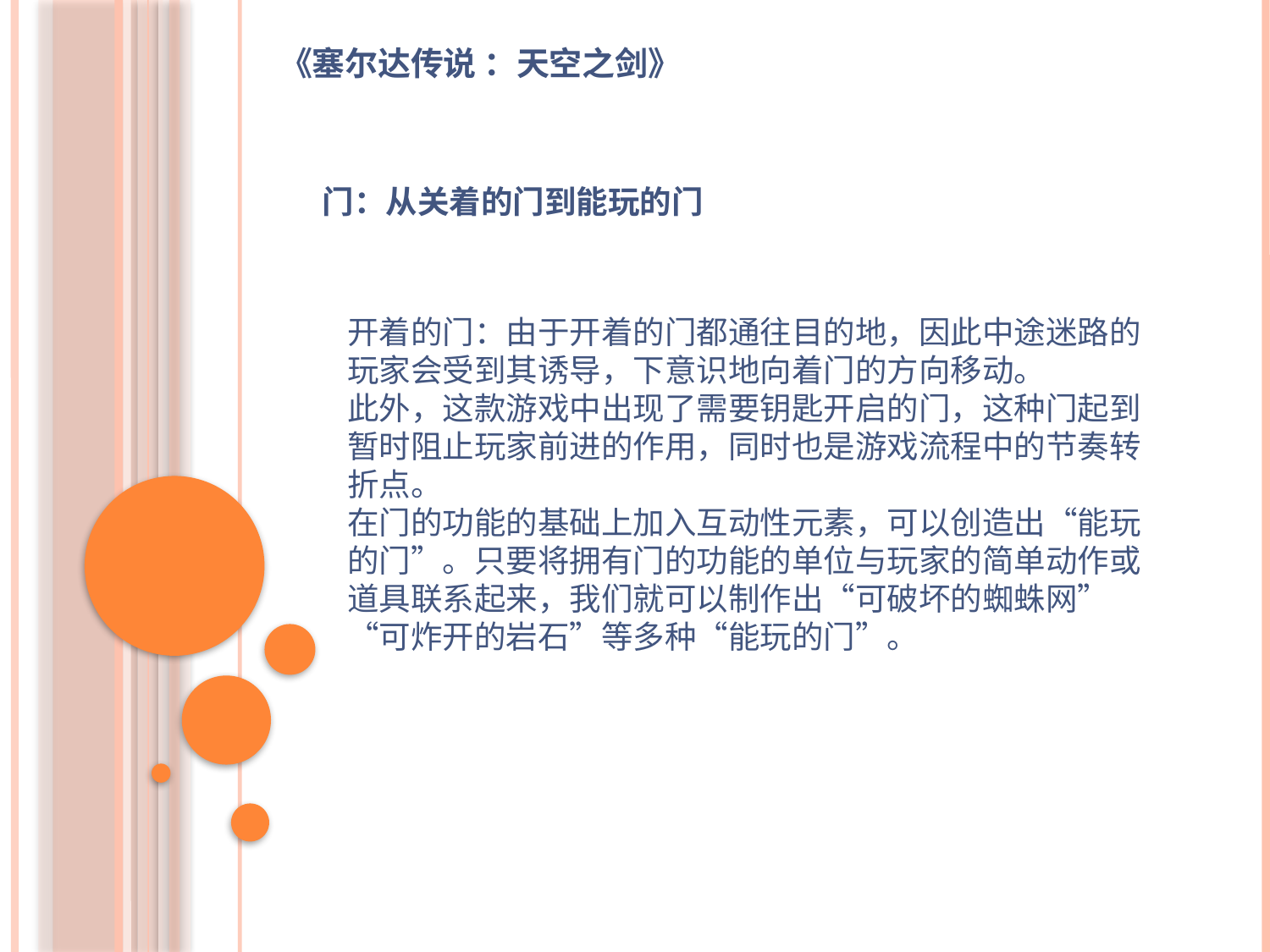

# 《塞尔达传说 ：天空之剑》
 门：从关着的门到能玩的门
开着的门：由于开着的门都通往目的地，因此中途迷路的玩家会受到其诱导，下意识地向着门的方向移动。
此外，这款游戏中出现了需要钥匙开启的门，这种门起到暂时阻止玩家前进的作用，同时也是游戏流程中的节奏转折点。
在门的功能的基础上加入互动性元素，可以创造出“能玩的门”。只要将拥有门的功能的单位与玩家的简单动作或道具联系起来，我们就可以制作出“可破坏的蜘蛛网”“可炸开的岩石”等多种“能玩的门”。